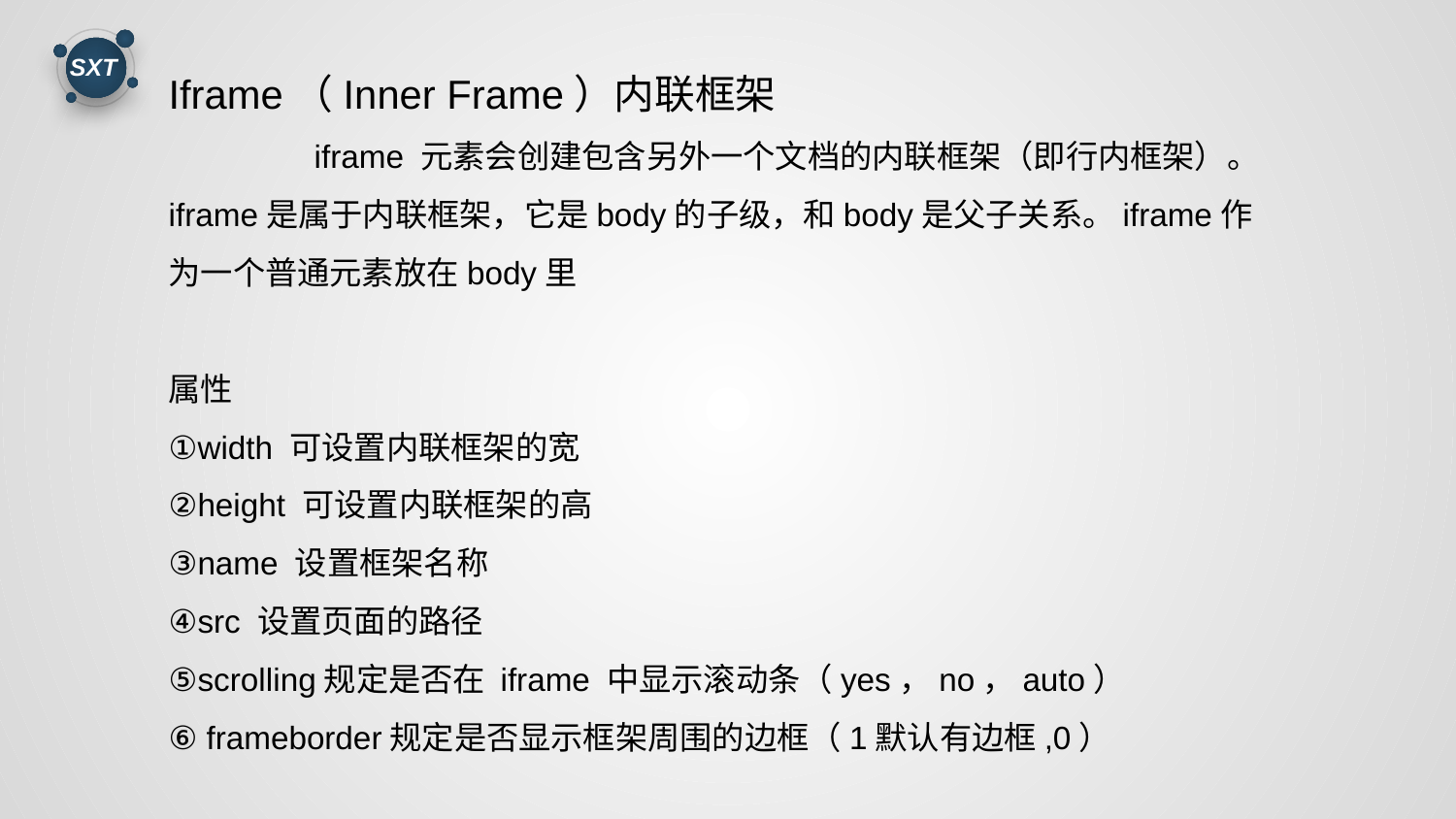

Iframe（Inner Frame）内联框架
 	iframe 元素会创建包含另外一个文档的内联框架（即行内框架）。iframe是属于内联框架，它是body的子级，和body是父子关系。iframe作为一个普通元素放在body里

属性
①width 可设置内联框架的宽
②height 可设置内联框架的高
③name 设置框架名称
④src 设置页面的路径
⑤scrolling规定是否在 iframe 中显示滚动条（yes，no，auto）
⑥ frameborder规定是否显示框架周围的边框（1默认有边框,0）